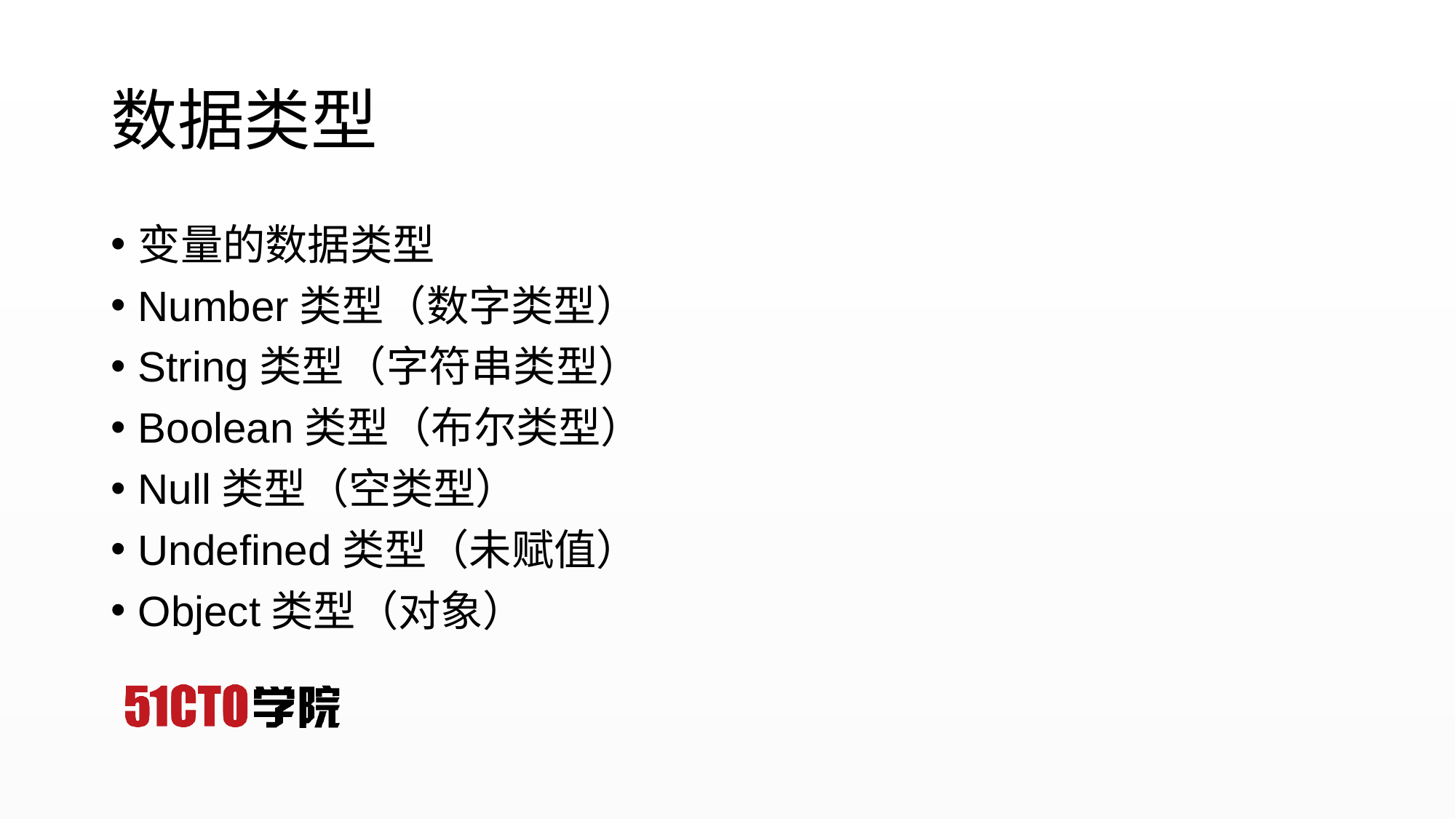

数据类型
变量的数据类型
Number类型（数字类型）
String类型（字符串类型）
Boolean类型（布尔类型）
Null类型（空类型）
Undefined类型（未赋值）
Object类型（对象）